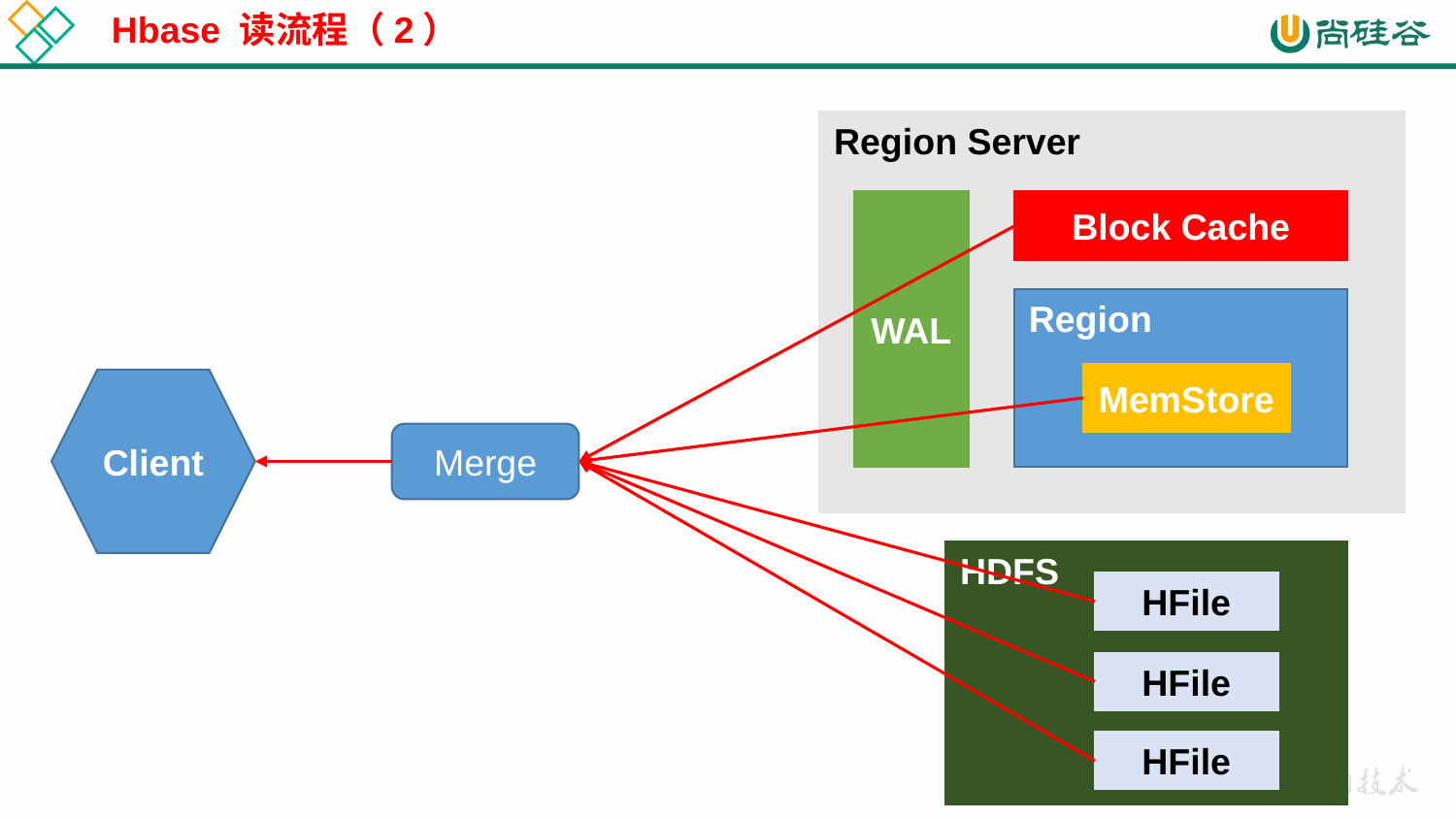

Hbase 读流程（2）
Region Server
WAL
Block Cache
Region
MemStore
Client
Merge
HDFS
HFile
HFile
HFile